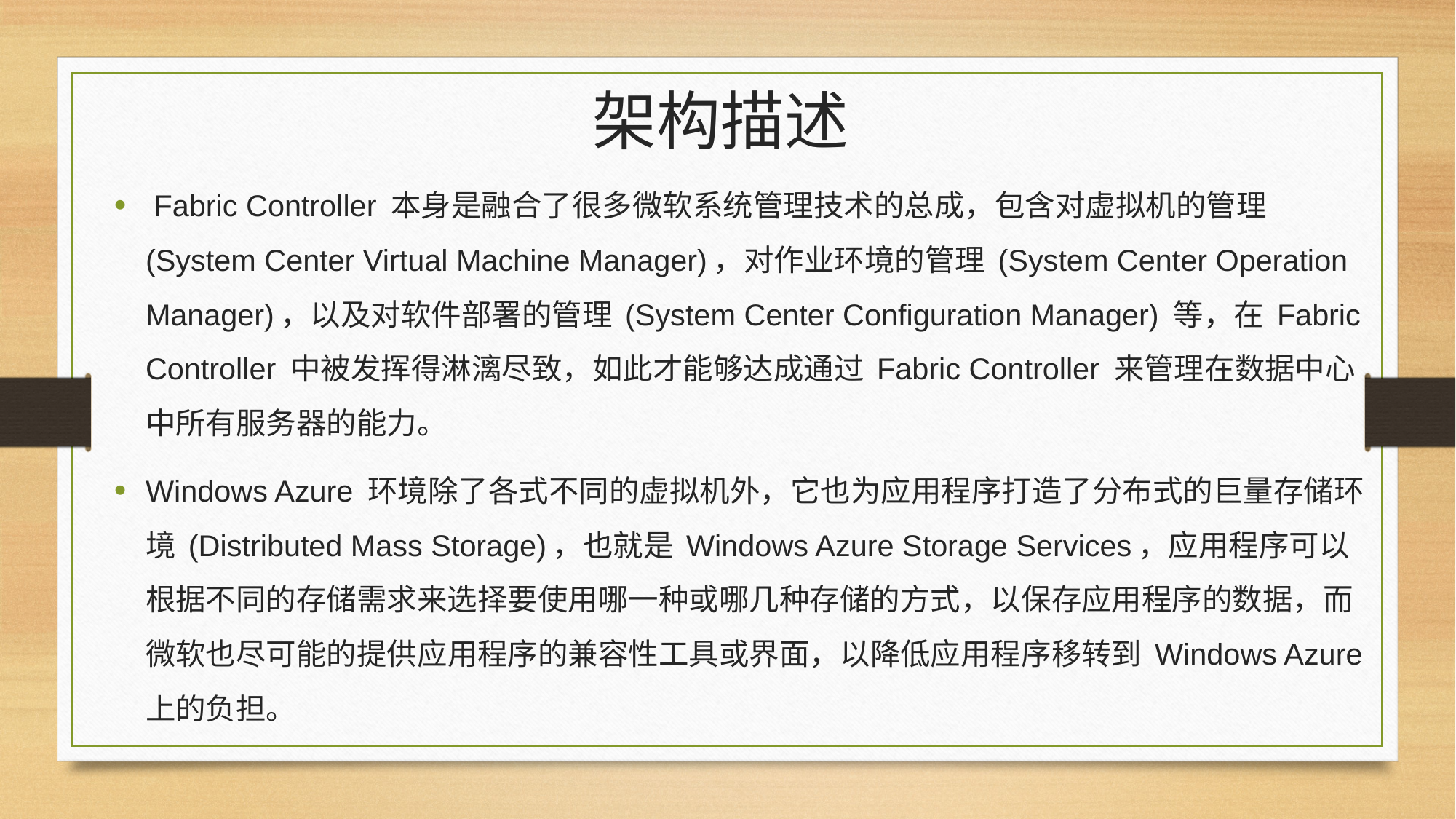

# 架构描述
 Fabric Controller 本身是融合了很多微软系统管理技术的总成，包含对虚拟机的管理 (System Center Virtual Machine Manager)，对作业环境的管理 (System Center Operation Manager)，以及对软件部署的管理 (System Center Configuration Manager) 等，在 Fabric Controller 中被发挥得淋漓尽致，如此才能够达成通过 Fabric Controller 来管理在数据中心中所有服务器的能力。
Windows Azure 环境除了各式不同的虚拟机外，它也为应用程序打造了分布式的巨量存储环境 (Distributed Mass Storage)，也就是 Windows Azure Storage Services，应用程序可以根据不同的存储需求来选择要使用哪一种或哪几种存储的方式，以保存应用程序的数据，而微软也尽可能的提供应用程序的兼容性工具或界面，以降低应用程序移转到 Windows Azure 上的负担。